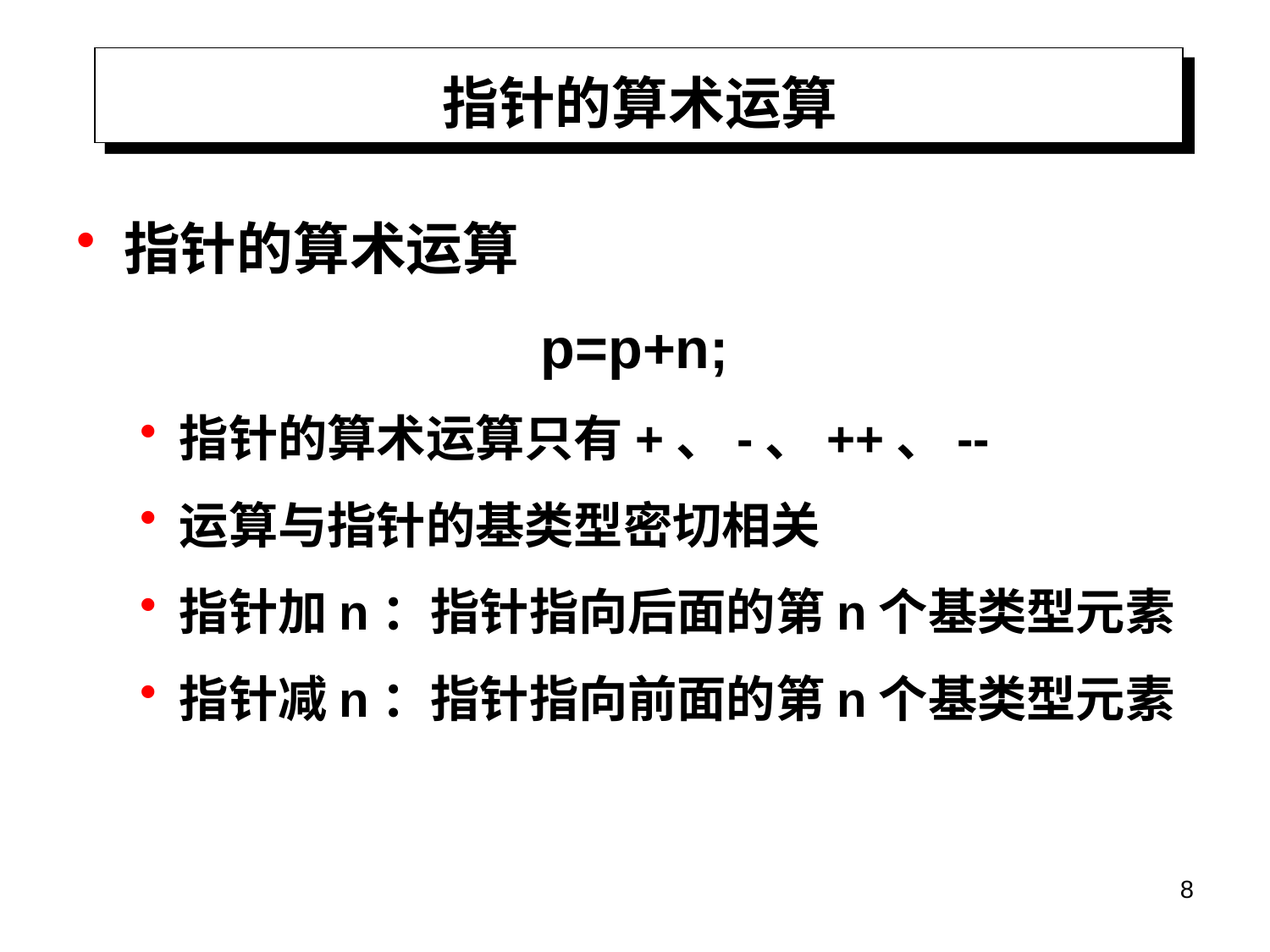

# 指针的算术运算
指针的算术运算
p=p+n;
指针的算术运算只有+、-、++、--
运算与指针的基类型密切相关
指针加n：指针指向后面的第n个基类型元素
指针减n：指针指向前面的第n个基类型元素
8